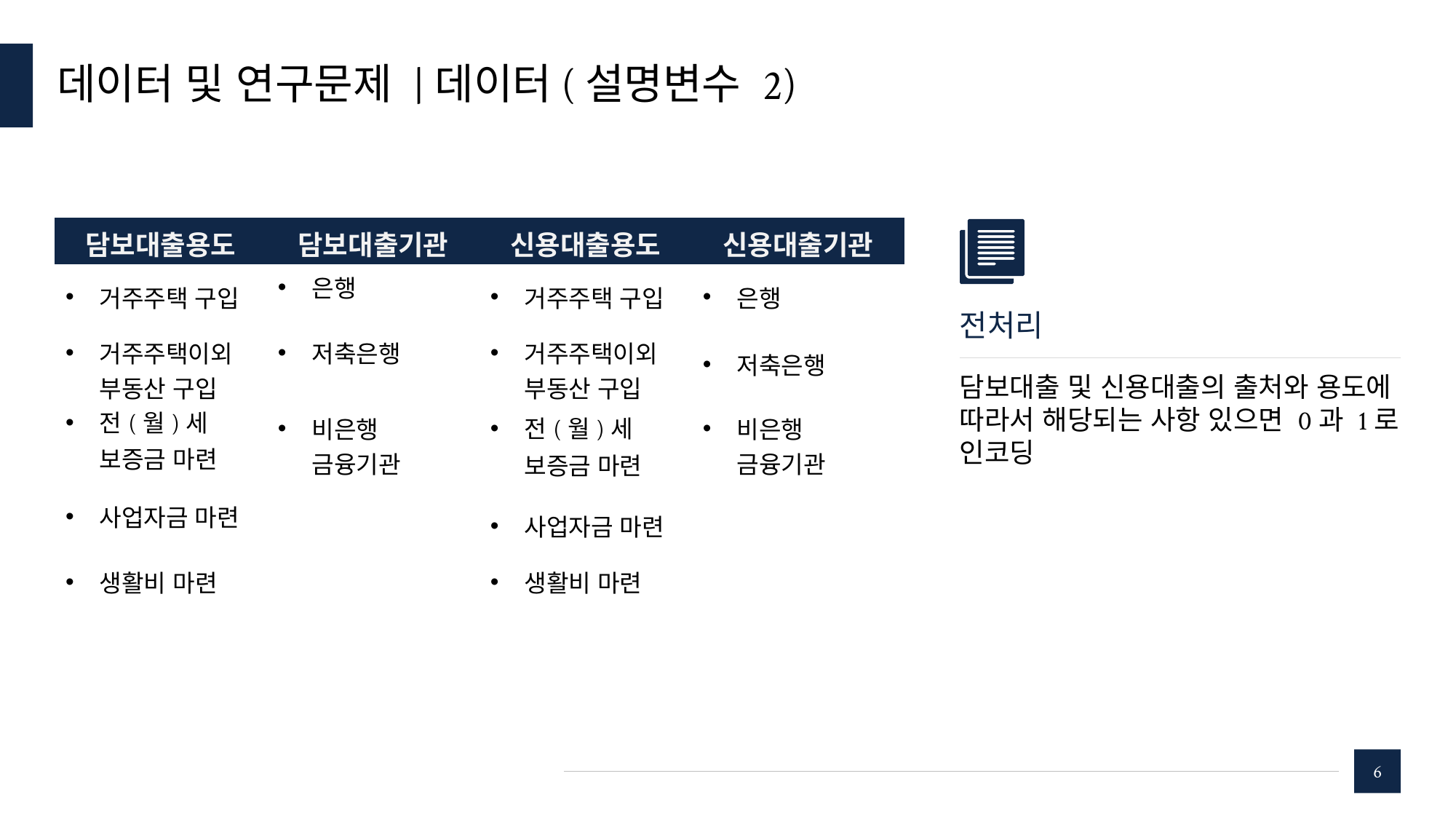

# 데이터 및 연구문제 |데이터(설명변수 2)
| 담보대출용도 | 담보대출기관 | 신용대출용도 | 신용대출기관 |
| --- | --- | --- | --- |
| 거주주택 구입 | 은행 | 거주주택 구입 | 은행 |
| 거주주택이외 부동산 구입 | 저축은행 | 거주주택이외 부동산 구입 | 저축은행 |
| 전(월)세 보증금 마련 | 비은행 금융기관 | 전(월)세 보증금 마련 | 비은행 금융기관 |
| 사업자금 마련 |  | 사업자금 마련 |  |
| 생활비 마련 |  | 생활비 마련 |  |

전처리
담보대출 및 신용대출의 출처와 용도에 따라서 해당되는 사항 있으면 0과 1로 인코딩

6